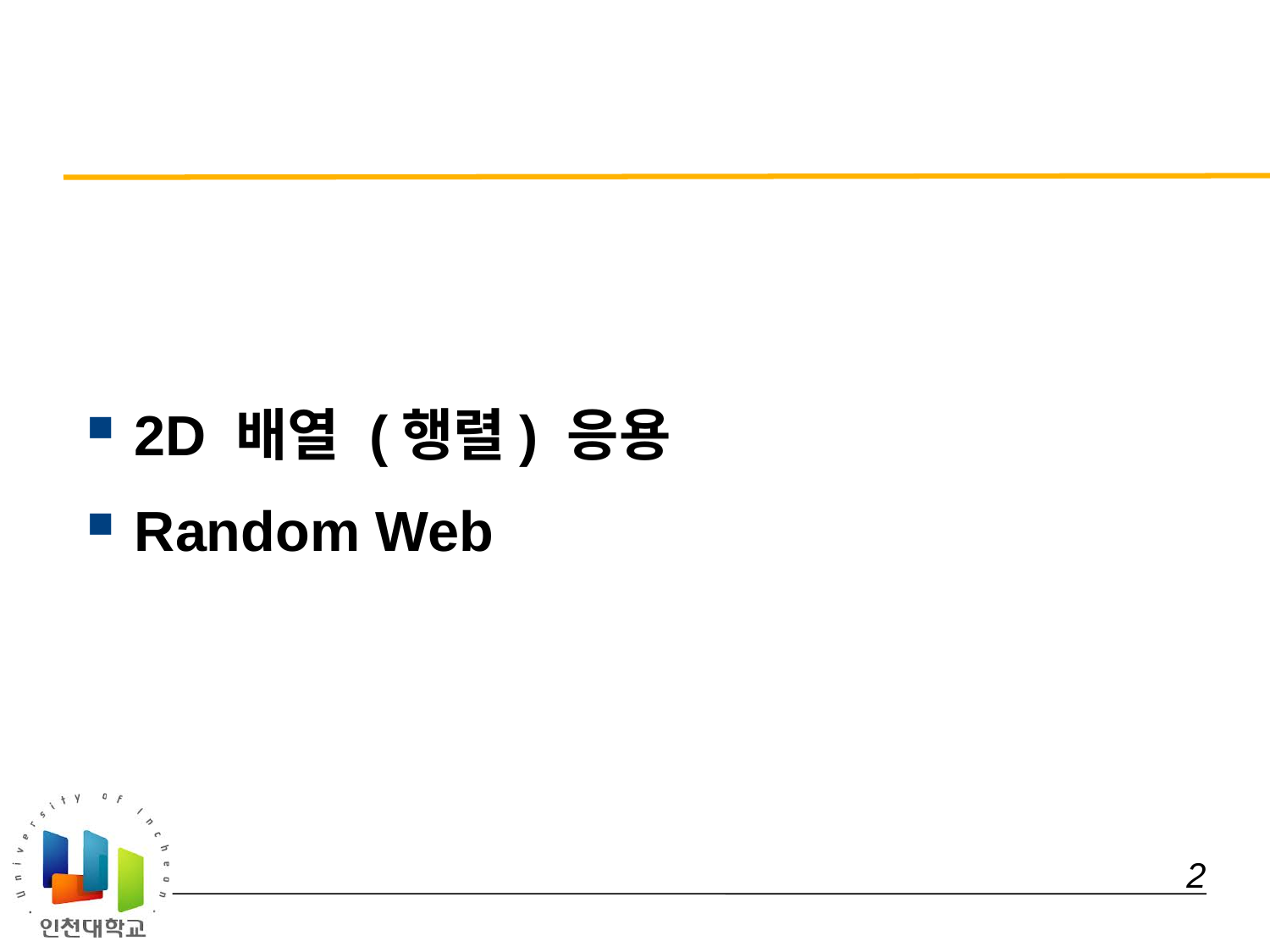

#

2D 배열 (행렬) 응용
Random Web
 2